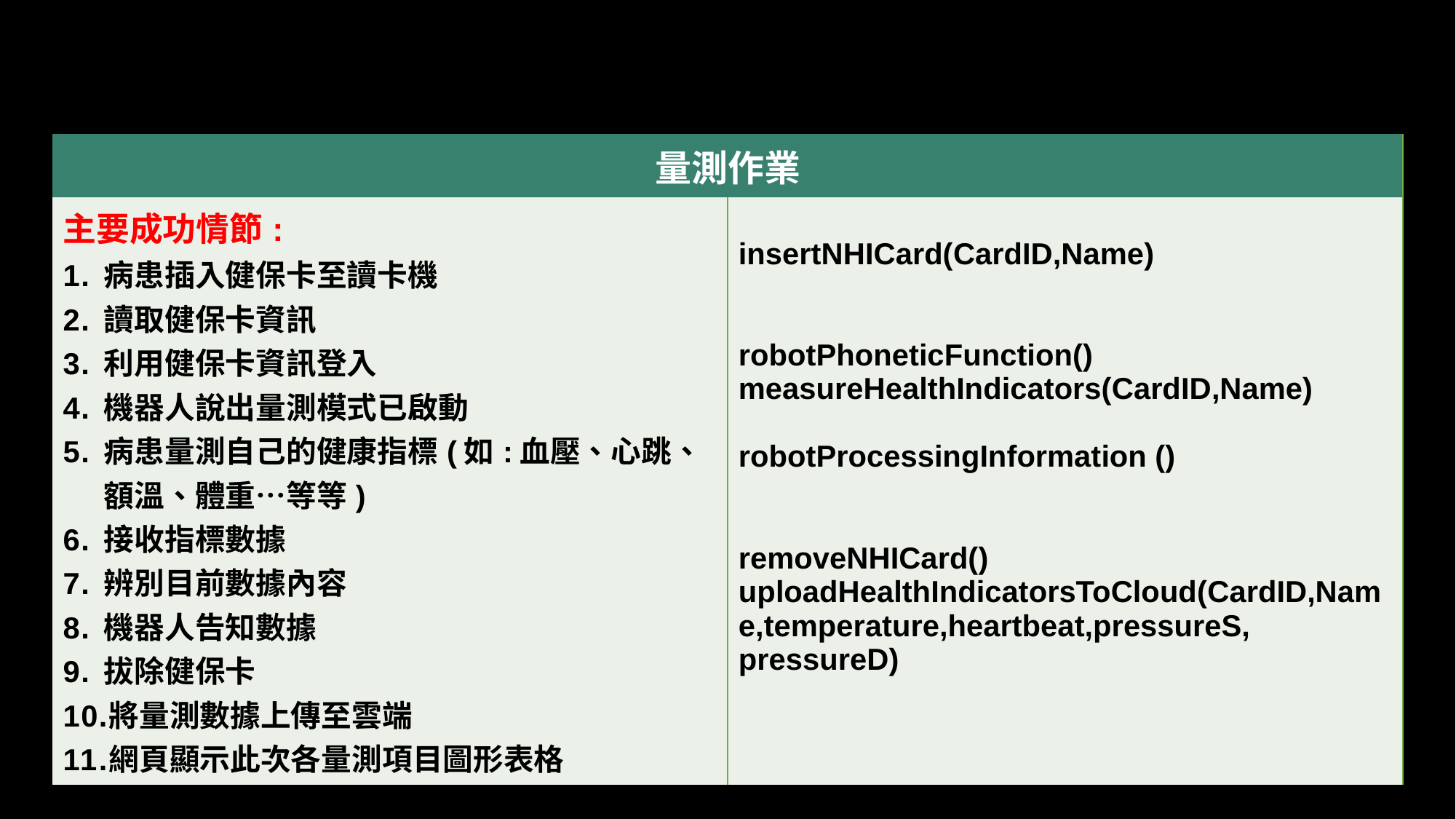

| 量測作業 | 病患 |
| --- | --- |
| 主要成功情節: 病患插入健保卡至讀卡機 讀取健保卡資訊 利用健保卡資訊登入 機器人說出量測模式已啟動 病患量測自己的健康指標(如:血壓、心跳、額溫、體重…等等) 接收指標數據 辨別目前數據內容 機器人告知數據 拔除健保卡 將量測數據上傳至雲端 網頁顯示此次各量測項目圖形表格 | insertNHICard(CardID,Name) robotPhoneticFunction() measureHealthIndicators(CardID,Name) robotProcessingInformation () removeNHICard() uploadHealthIndicatorsToCloud(CardID,Name,temperature,heartbeat,pressureS, pressureD) |